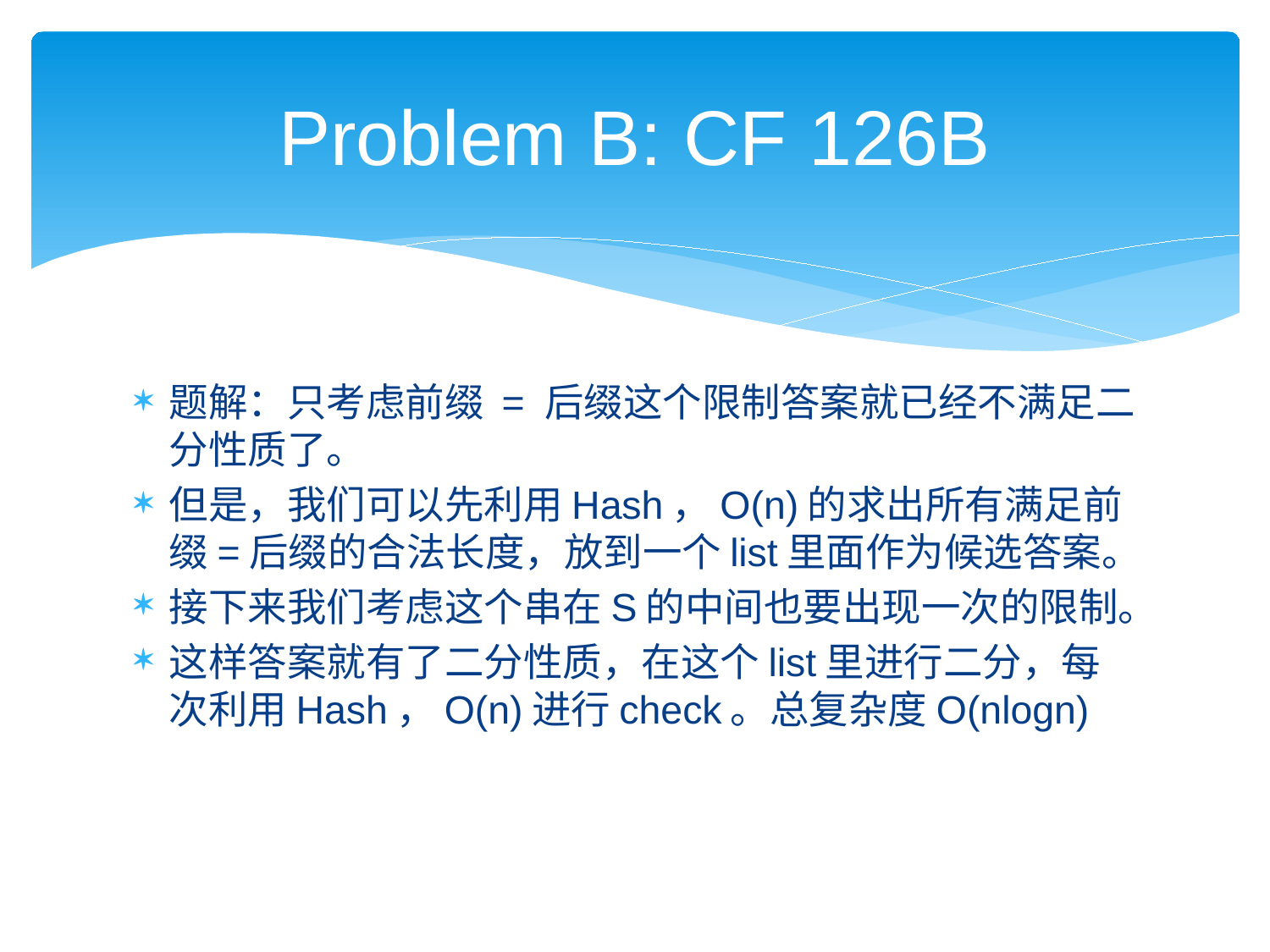

# Problem B: CF 126B
题解：只考虑前缀 = 后缀这个限制答案就已经不满足二分性质了。
但是，我们可以先利用Hash，O(n)的求出所有满足前缀=后缀的合法长度，放到一个list里面作为候选答案。
接下来我们考虑这个串在S的中间也要出现一次的限制。
这样答案就有了二分性质，在这个list里进行二分，每次利用Hash，O(n)进行check。总复杂度O(nlogn)